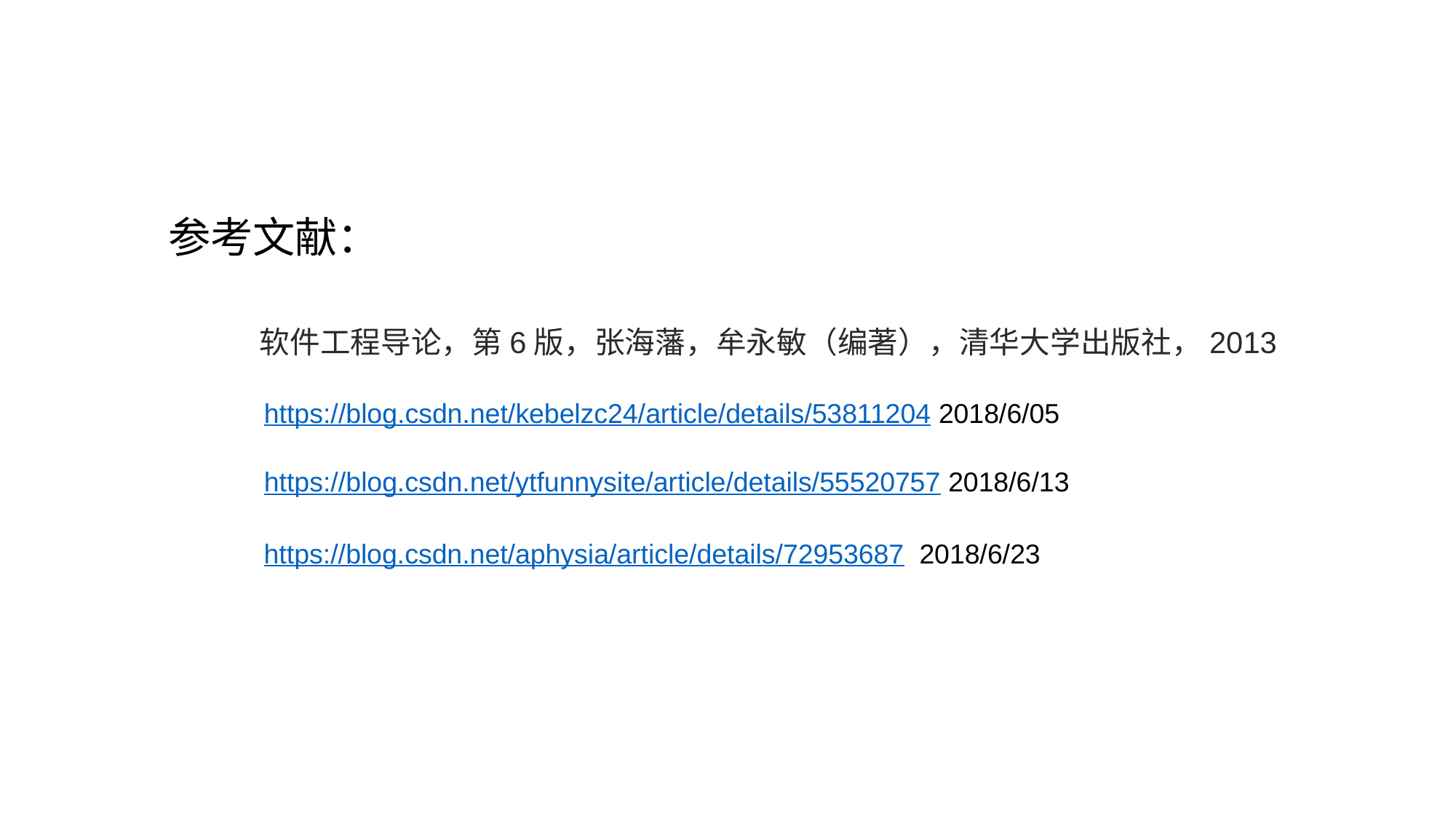

# 参考文献：
软件工程导论，第6版，张海藩，牟永敏（编著），清华大学出版社，2013

https://blog.csdn.net/kebelzc24/article/details/53811204 2018/6/05
https://blog.csdn.net/ytfunnysite/article/details/55520757 2018/6/13
https://blog.csdn.net/aphysia/article/details/72953687  2018/6/23